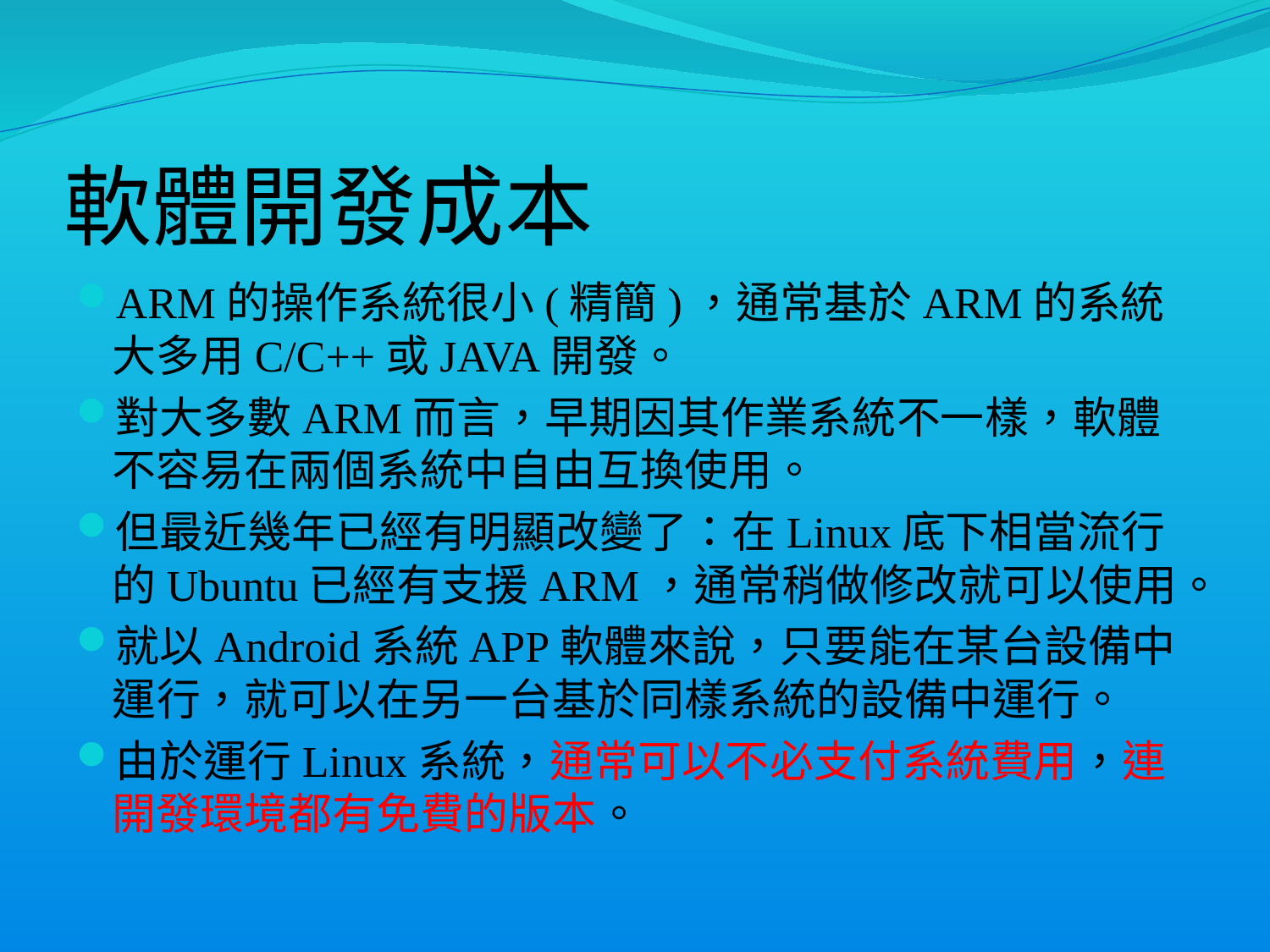

# 軟體開發成本
ARM的操作系統很小(精簡)，通常基於ARM的系統大多用C/C++或JAVA開發。
對大多數ARM而言，早期因其作業系統不一樣，軟體不容易在兩個系統中自由互換使用。
但最近幾年已經有明顯改變了：在Linux底下相當流行的Ubuntu已經有支援ARM，通常稍做修改就可以使用。
就以Android系統APP軟體來說，只要能在某台設備中運行，就可以在另一台基於同樣系統的設備中運行。
由於運行Linux系統，通常可以不必支付系統費用，連開發環境都有免費的版本。